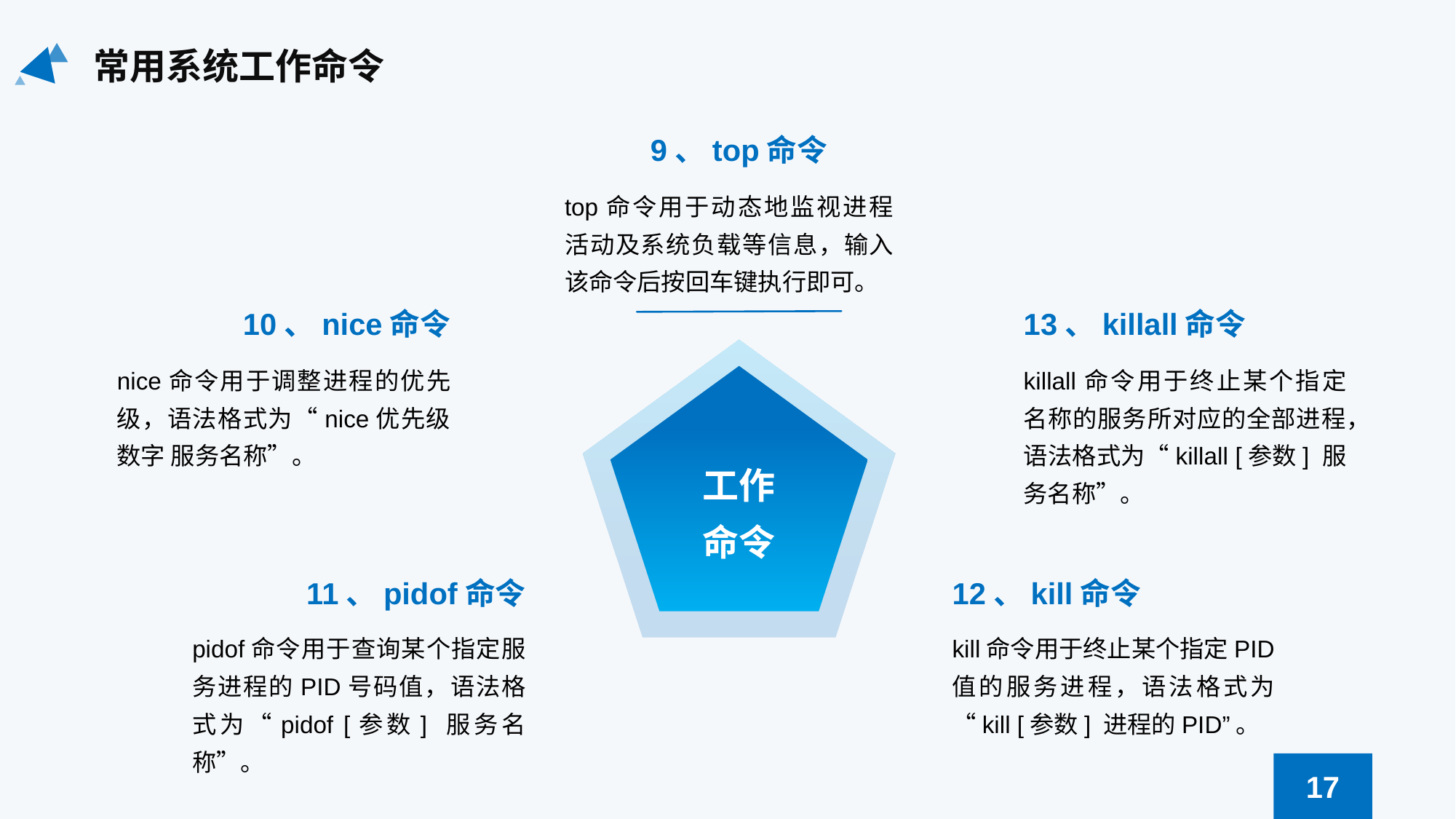

常用系统工作命令

9、top命令
top命令用于动态地监视进程活动及系统负载等信息，输入该命令后按回车键执行即可。
10、nice命令
13、killall命令

nice命令用于调整进程的优先级，语法格式为“nice优先级数字 服务名称”。
killall命令用于终止某个指定名称的服务所对应的全部进程，语法格式为“killall [参数] 服务名称”。

工作
命令
11、pidof命令
12、kill命令
kill命令用于终止某个指定PID值的服务进程，语法格式为“kill [参数] 进程的PID”。
pidof命令用于查询某个指定服务进程的PID号码值，语法格式为“pidof [参数] 服务名称”。

17